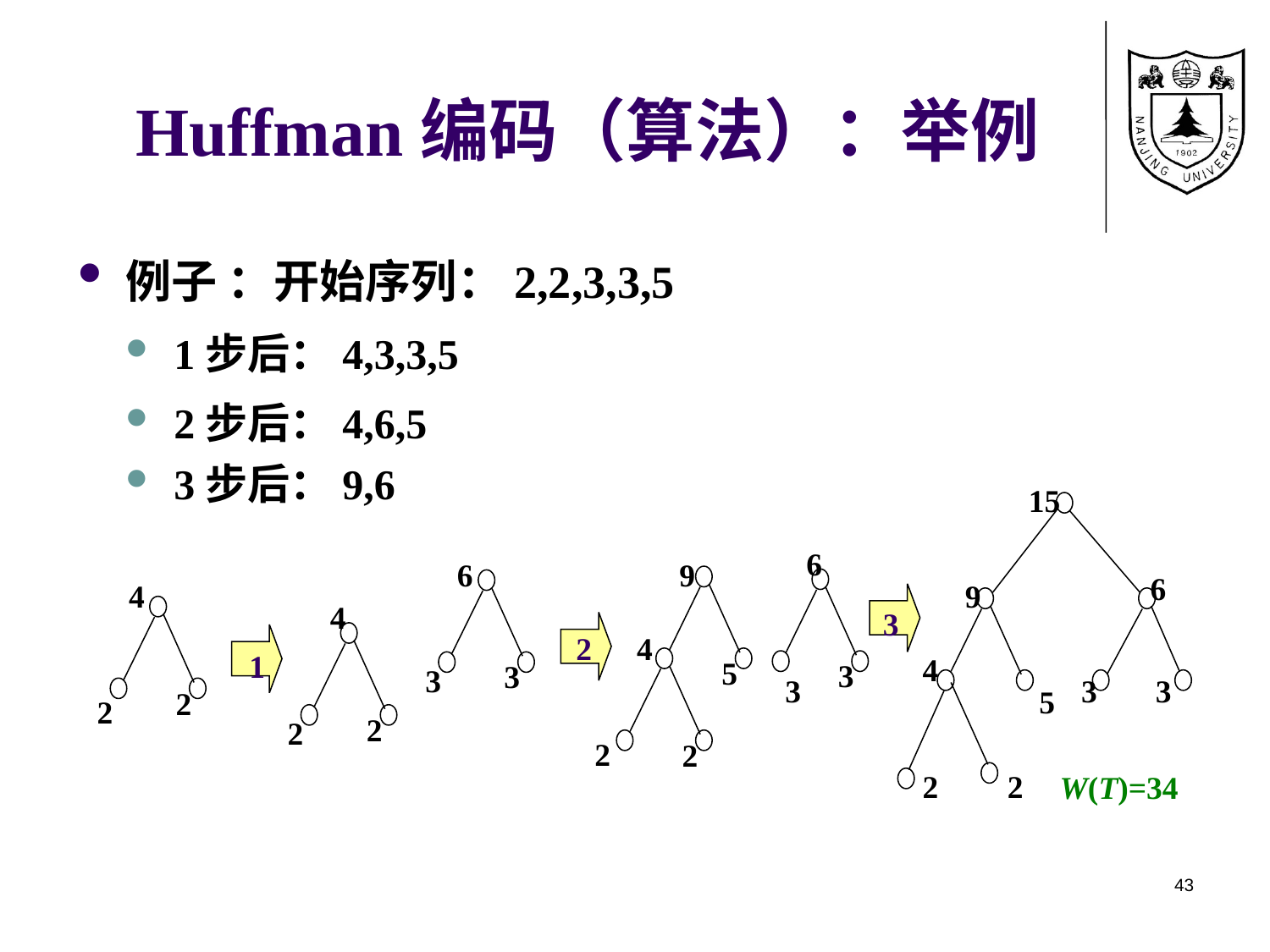

# Huffman编码（算法）：举例
例子 ：开始序列：2,2,3,3,5
1步后：4,3,3,5
2步后：4,6,5
3步后：9,6
15

6
6
9
6

4

9

4

3

2
4

1

4
5

3
3

3
3
3
3

5
2

2

2

2
2
2

2
2
W(T)=34

43